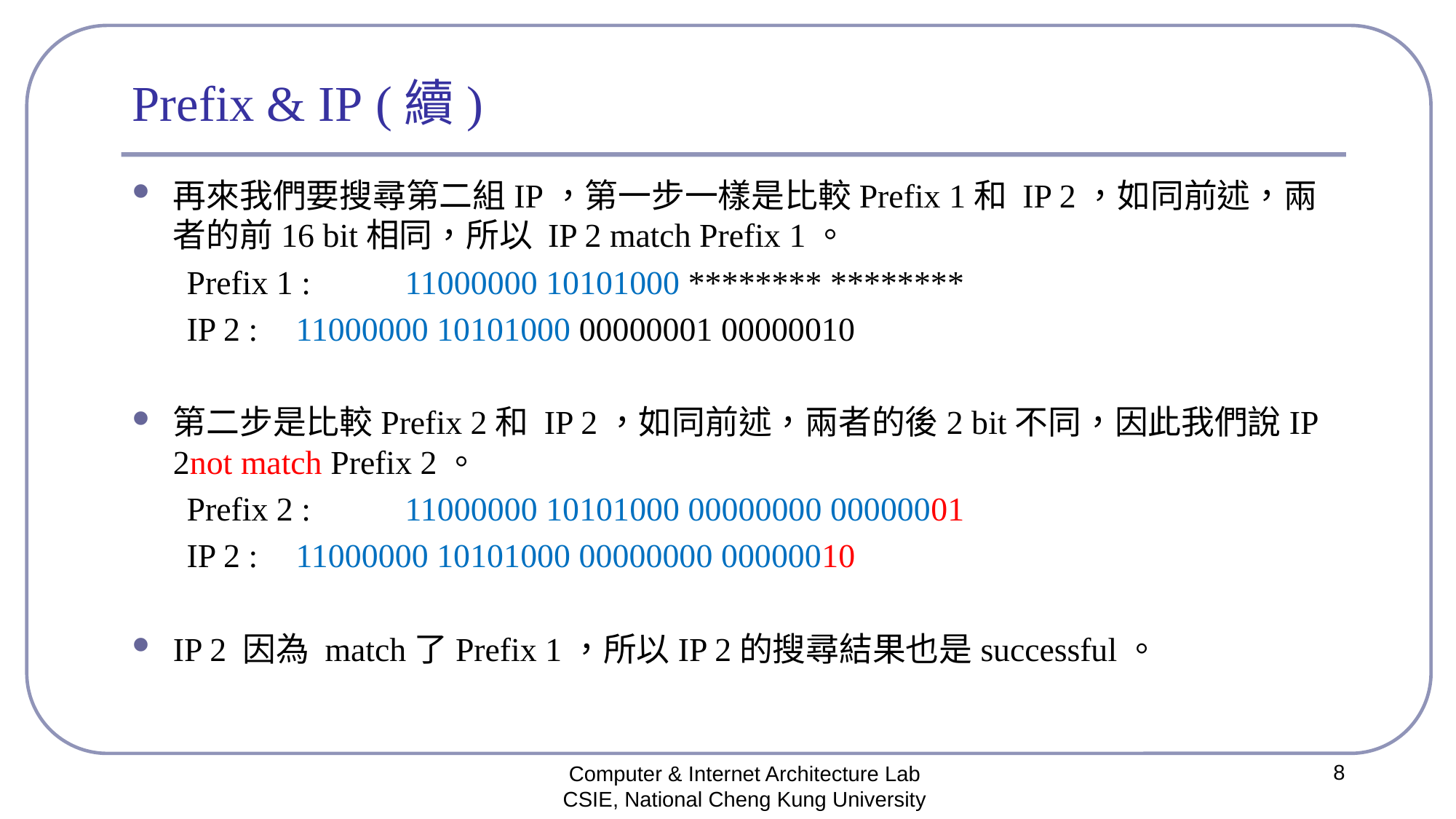

# Prefix & IP (續)
再來我們要搜尋第二組IP，第一步一樣是比較Prefix 1和 IP 2，如同前述，兩者的前16 bit相同，所以 IP 2 match Prefix 1。
Prefix 1 : 	11000000 10101000 ******** ********
IP 2 : 	11000000 10101000 00000001 00000010

第二步是比較Prefix 2和 IP 2，如同前述，兩者的後2 bit不同，因此我們說IP 2not match Prefix 2。
Prefix 2 : 	11000000 10101000 00000000 00000001
IP 2 : 	11000000 10101000 00000000 00000010

IP 2 因為 match了Prefix 1，所以IP 2的搜尋結果也是successful。

8
Computer & Internet Architecture Lab
CSIE, National Cheng Kung University